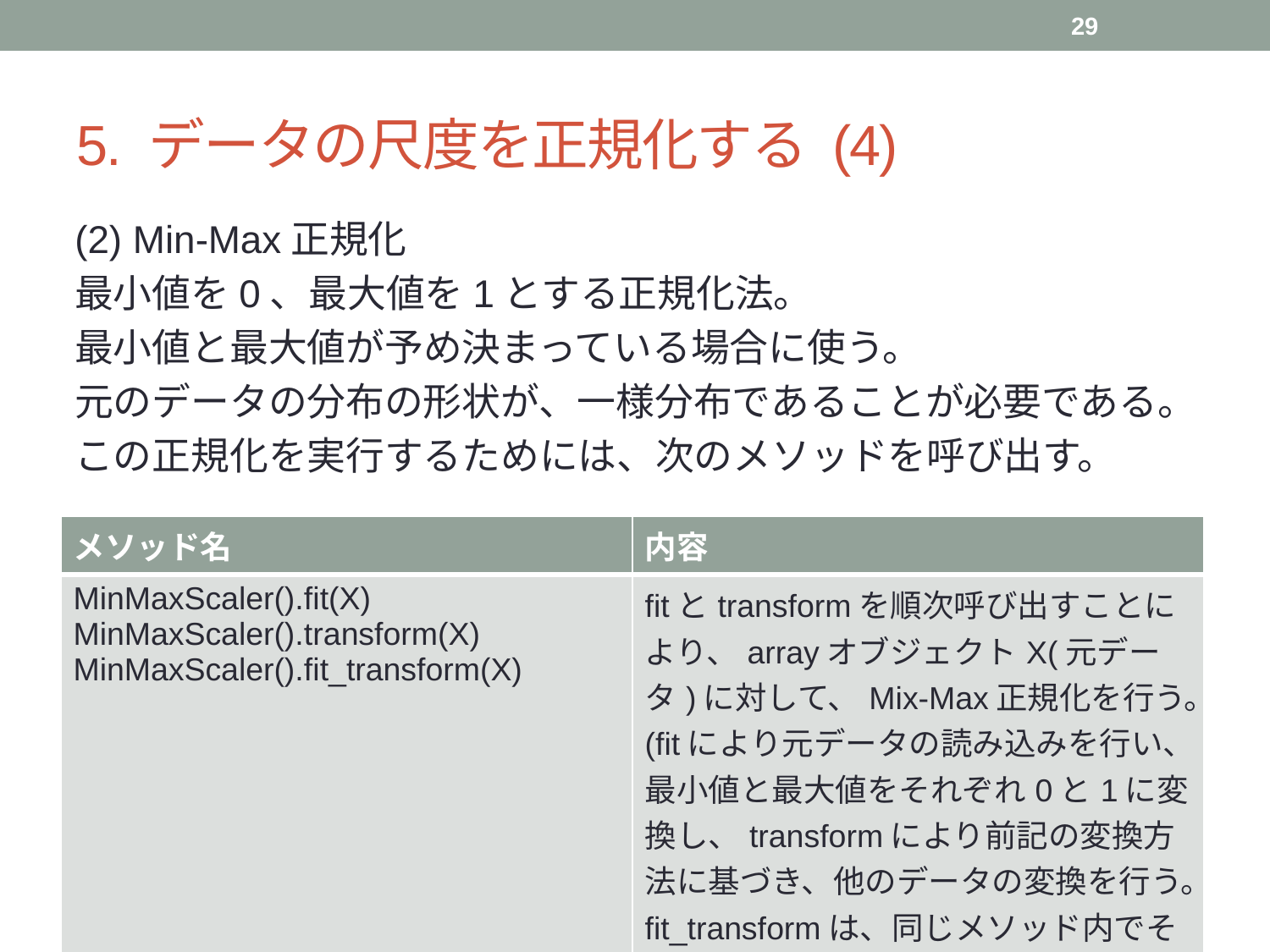

29
# 5. データの尺度を正規化する (4)
(2) Min-Max正規化
最小値を0、最大値を1とする正規化法。
最小値と最大値が予め決まっている場合に使う。
元のデータの分布の形状が、一様分布であることが必要である。
この正規化を実行するためには、次のメソッドを呼び出す。
| メソッド名 | 内容 |
| --- | --- |
| MinMaxScaler().fit(X) MinMaxScaler().transform(X) MinMaxScaler().fit\_transform(X) | fitとtransformを順次呼び出すことにより、arrayオブジェクトX(元データ)に対して、Mix-Max正規化を行う。 (fitにより元データの読み込みを行い、最小値と最大値をそれぞれ0と1に変換し、transformにより前記の変換方法に基づき、他のデータの変換を行う。fit\_transformは、同じメソッド内でそれらを順次に行う。) |